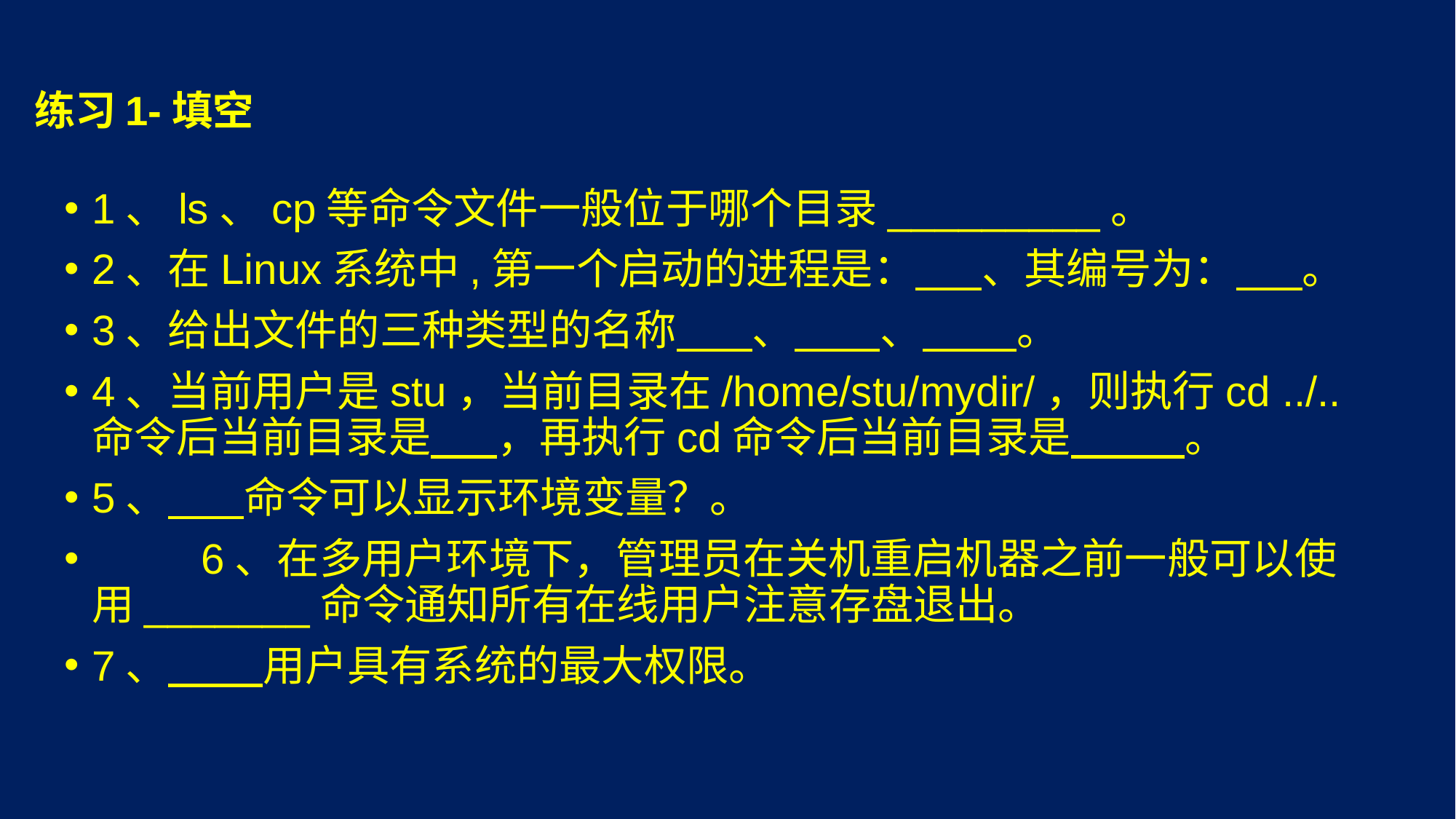

# 练习1-填空
1、ls、cp等命令文件一般位于哪个目录_________。
2、在Linux系统中,第一个启动的进程是：       、其编号为：       。
3、给出文件的三种类型的名称        、         、          。
4、当前用户是stu，当前目录在/home/stu/mydir/，则执行cd ../..命令后当前目录是       ，再执行cd命令后当前目录是            。
5、        命令可以显示环境变量？。
	6、在多用户环境下，管理员在关机重启机器之前一般可以使用_______命令通知所有在线用户注意存盘退出。
7、          用户具有系统的最大权限。